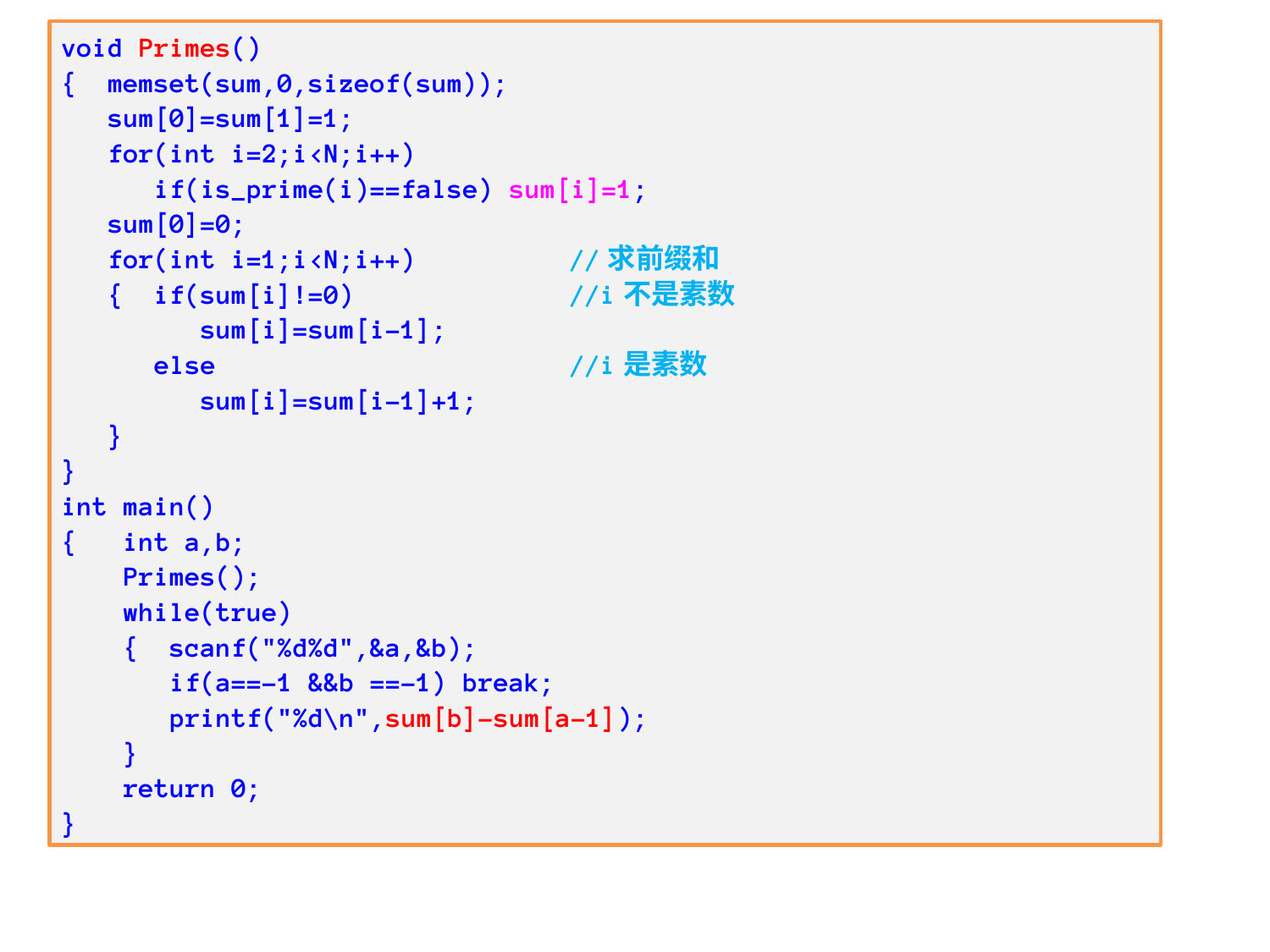

void Primes()
{  memset(sum,0,sizeof(sum));
   sum[0]=sum[1]=1;
   for(int i=2;i<N;i++)
      if(is_prime(i)==false) sum[i]=1;
   sum[0]=0;
   for(int i=1;i<N;i++)		//求前缀和
   {  if(sum[i]!=0)		//i不是素数
         sum[i]=sum[i-1];
      else			//i是素数
         sum[i]=sum[i-1]+1;
   }
}
int main()
{   int a,b;
    Primes();
    while(true)
    {  scanf("%d%d",&a,&b);
       if(a==-1 &&b ==-1) break;
       printf("%d\n",sum[b]-sum[a-1]);
    }
    return 0;
}